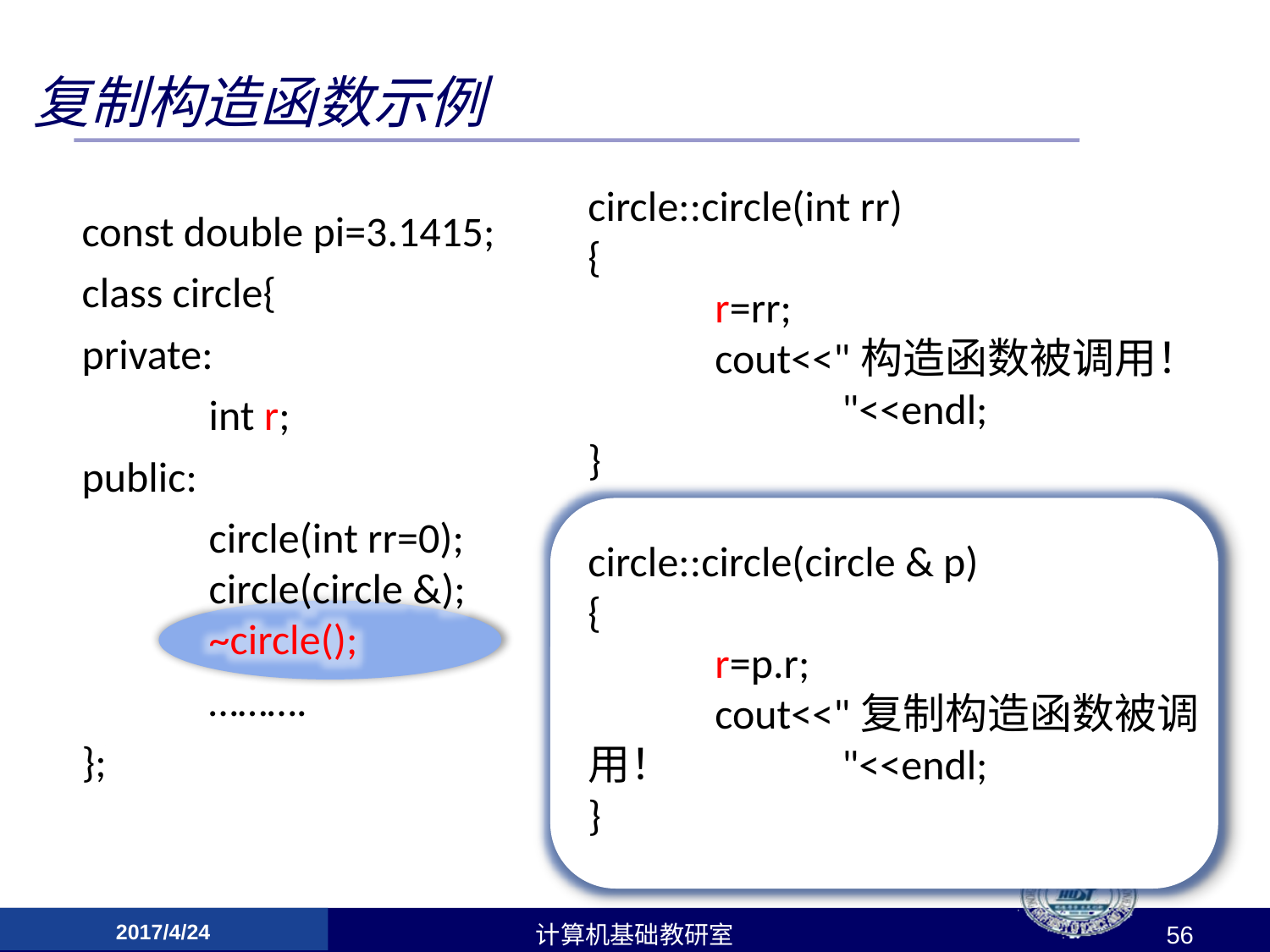

# 复制构造函数示例
circle::circle(int rr)
{
	r=rr;
	cout<<"构造函数被调用！
		"<<endl;
}

circle::circle(circle & p)
{
	r=p.r;
	cout<<"复制构造函数被调用！		"<<endl;
}

const double pi=3.1415;
class circle{
private:
	int r;
public:
	circle(int rr=0); 	circle(circle &); 	~circle();
	……….
};

2017/4/24
计算机基础教研室
56